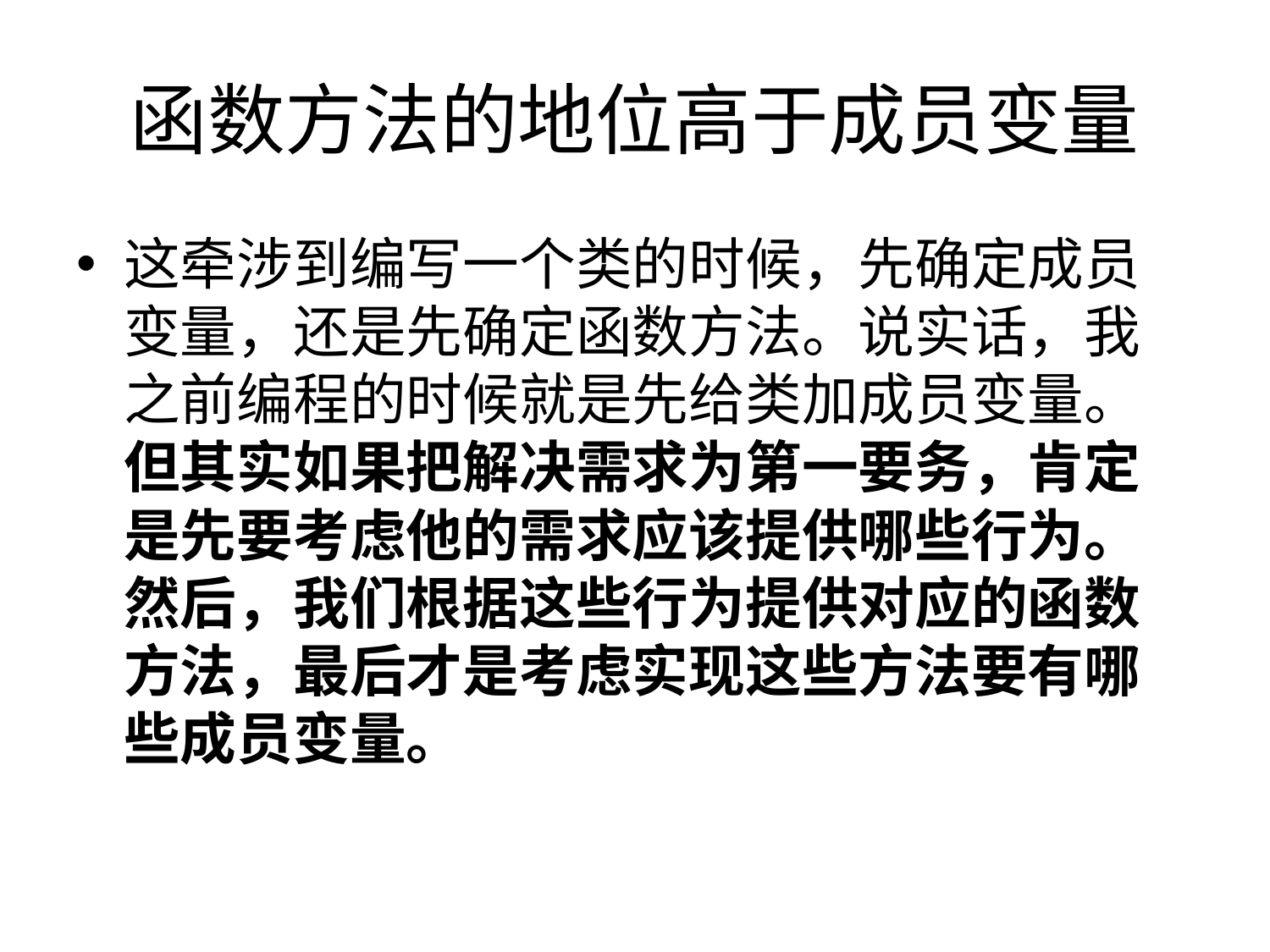

# 函数方法的地位高于成员变量
这牵涉到编写一个类的时候，先确定成员变量，还是先确定函数方法。说实话，我之前编程的时候就是先给类加成员变量。但其实如果把解决需求为第一要务，肯定是先要考虑他的需求应该提供哪些行为。然后，我们根据这些行为提供对应的函数方法，最后才是考虑实现这些方法要有哪些成员变量。